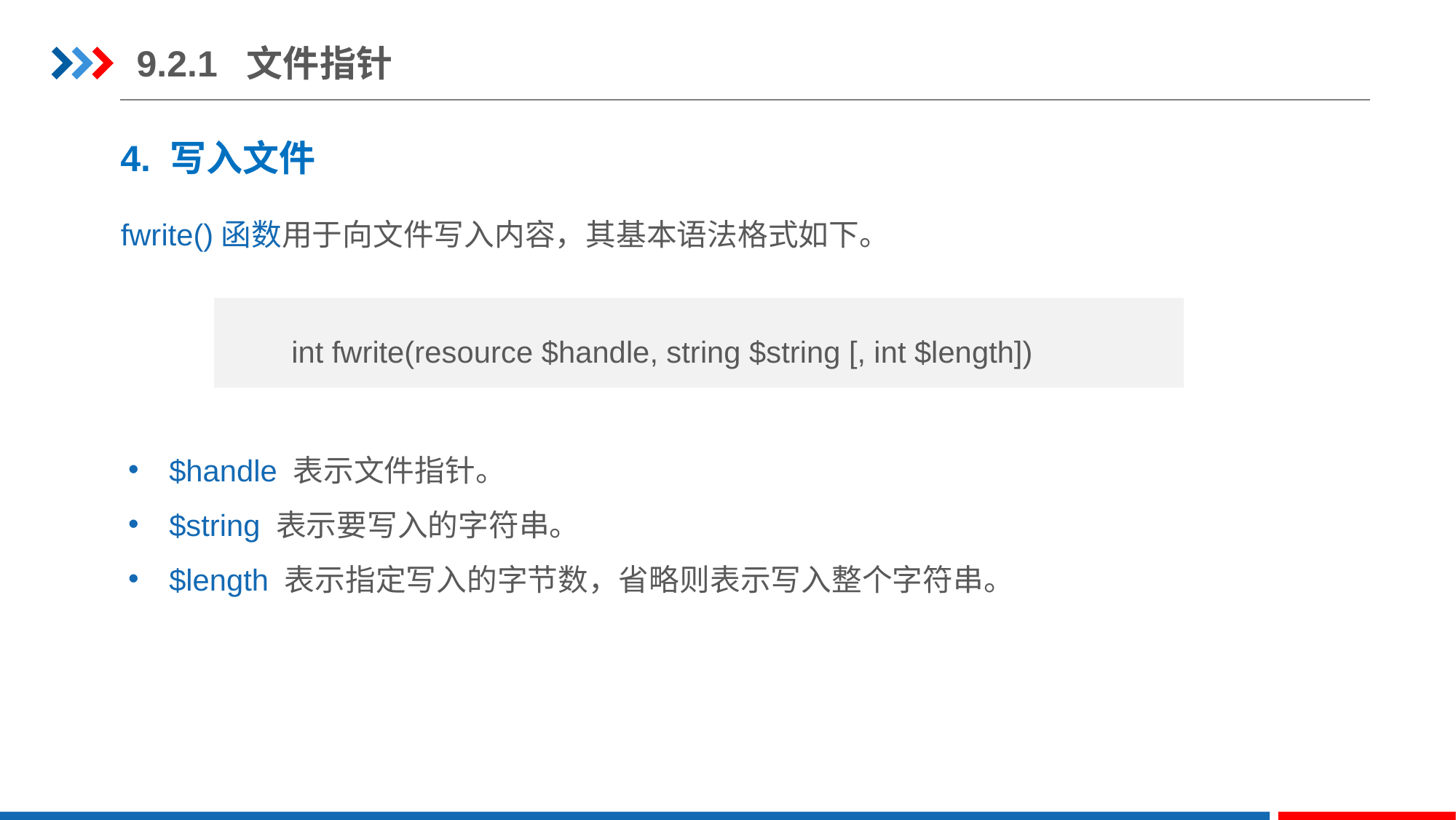

9.2.1  文件指针
4. 写入文件
fwrite()函数用于向文件写入内容，其基本语法格式如下。

int fwrite(resource $handle, string $string [, int $length])
$handle 表示文件指针。
$string 表示要写入的字符串。
$length 表示指定写入的字节数，省略则表示写入整个字符串。